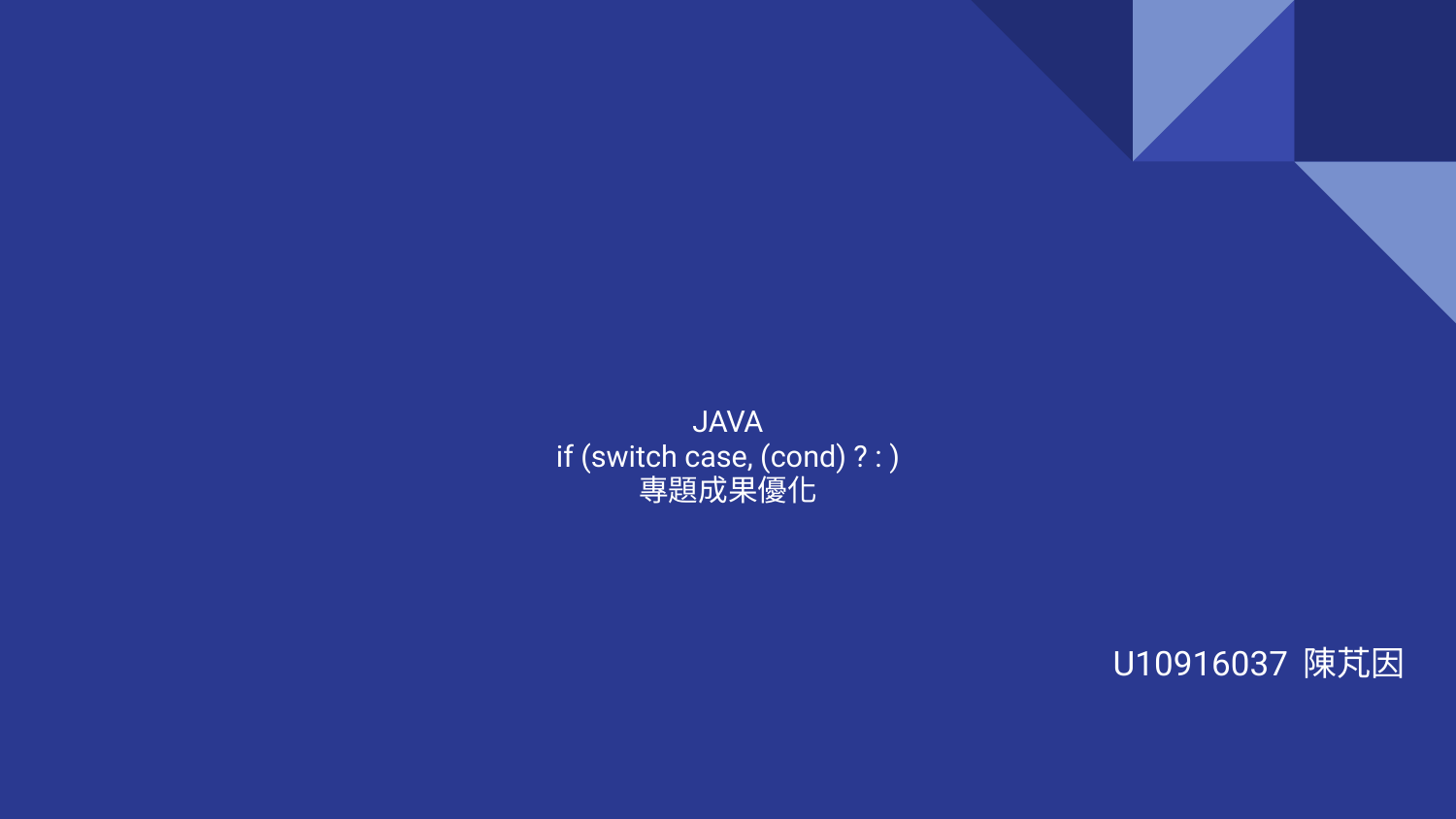

# JAVA
if (switch case, (cond) ? : )
專題成果優化
U10916037 陳芃因